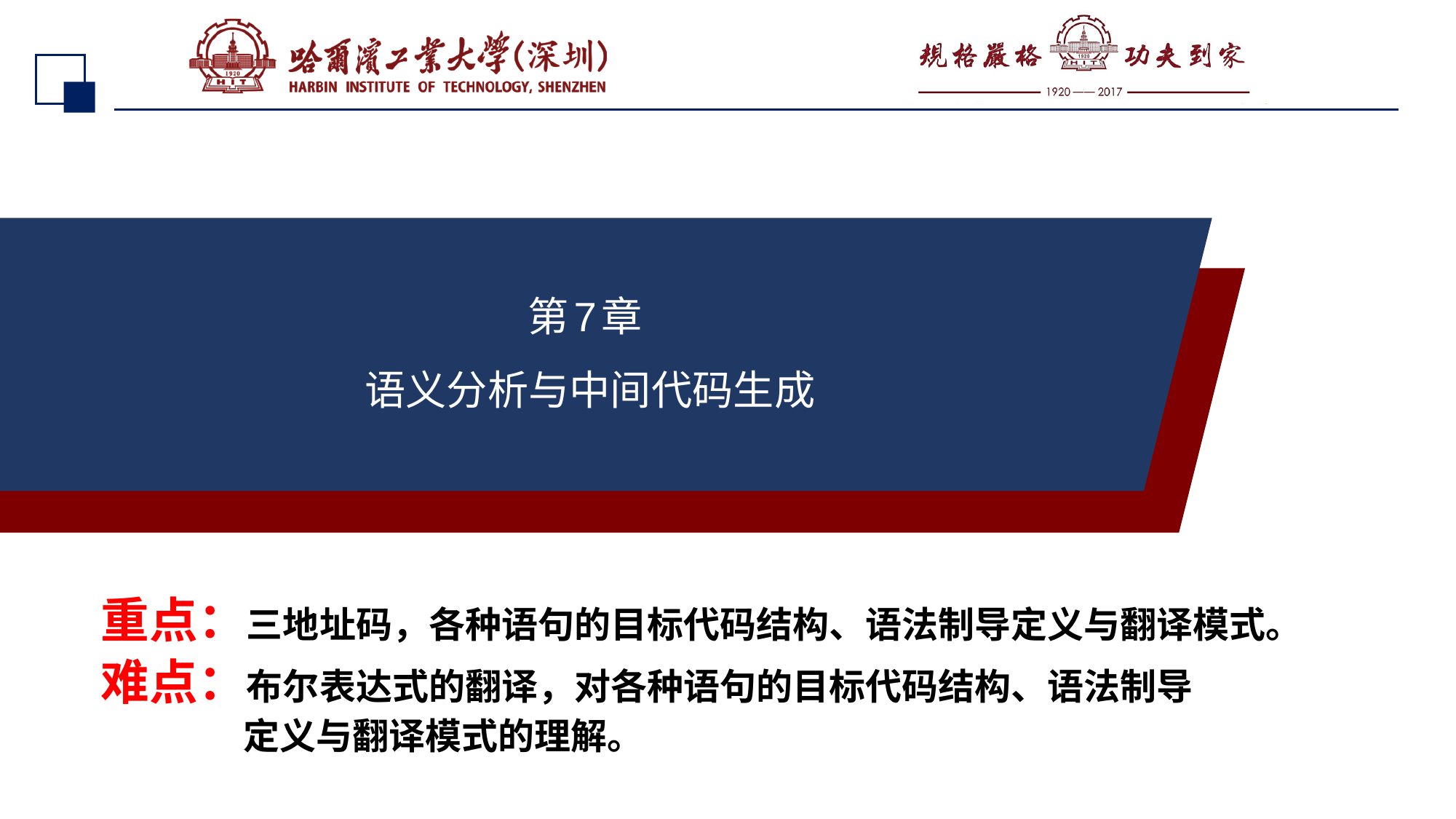

# 第7章 语义分析与中间代码生成
重点：三地址码，各种语句的目标代码结构、语法制导定义与翻译模式。
难点：布尔表达式的翻译，对各种语句的目标代码结构、语法制导
	   定义与翻译模式的理解。